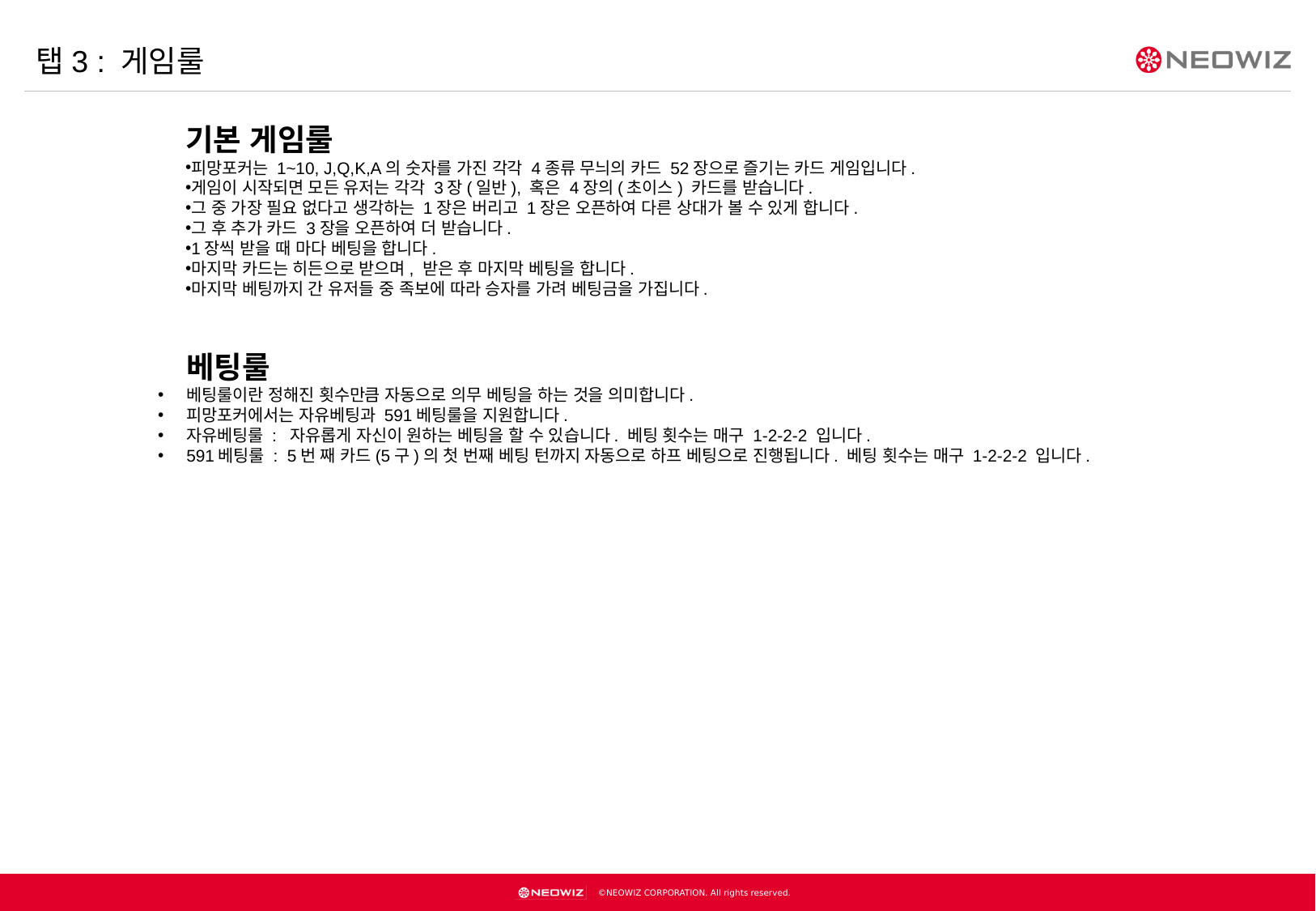

탭3 : 게임룰
기본 게임룰
피망포커는 1~10, J,Q,K,A의 숫자를 가진 각각 4종류 무늬의 카드 52장으로 즐기는 카드 게임입니다.
게임이 시작되면 모든 유저는 각각 3장(일반), 혹은 4장의(초이스) 카드를 받습니다.
그 중 가장 필요 없다고 생각하는 1장은 버리고 1장은 오픈하여 다른 상대가 볼 수 있게 합니다.
그 후 추가 카드 3장을 오픈하여 더 받습니다.
1장씩 받을 때 마다 베팅을 합니다.
마지막 카드는 히든으로 받으며, 받은 후 마지막 베팅을 합니다.
마지막 베팅까지 간 유저들 중 족보에 따라 승자를 가려 베팅금을 가집니다.

베팅룰
베팅룰이란 정해진 횟수만큼 자동으로 의무 베팅을 하는 것을 의미합니다.
피망포커에서는 자유베팅과 591베팅룰을 지원합니다.
자유베팅룰 :  자유롭게 자신이 원하는 베팅을 할 수 있습니다. 베팅 횟수는 매구 1-2-2-2 입니다.
591베팅룰 :  5번 째 카드(5구)의 첫 번째 베팅 턴까지 자동으로 하프 베팅으로 진행됩니다. 베팅 횟수는 매구 1-2-2-2 입니다.